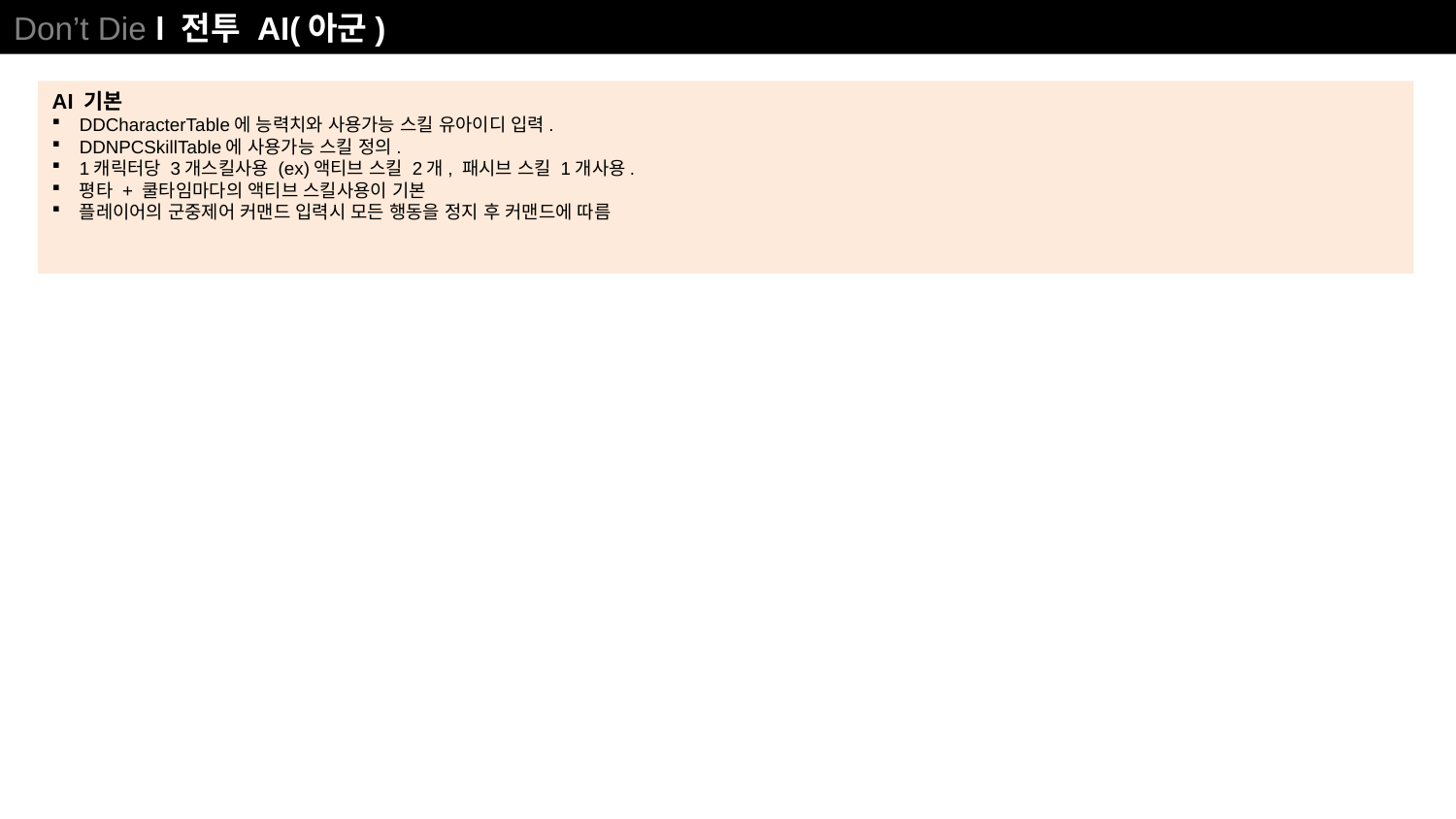

Don’t Die l 전투 AI(아군)
AI 기본
DDCharacterTable에 능력치와 사용가능 스킬 유아이디 입력.
DDNPCSkillTable에 사용가능 스킬 정의.
1캐릭터당 3개스킬사용 (ex)액티브 스킬 2개, 패시브 스킬 1개사용.
평타 + 쿨타임마다의 액티브 스킬사용이 기본
플레이어의 군중제어 커맨드 입력시 모든 행동을 정지 후 커맨드에 따름